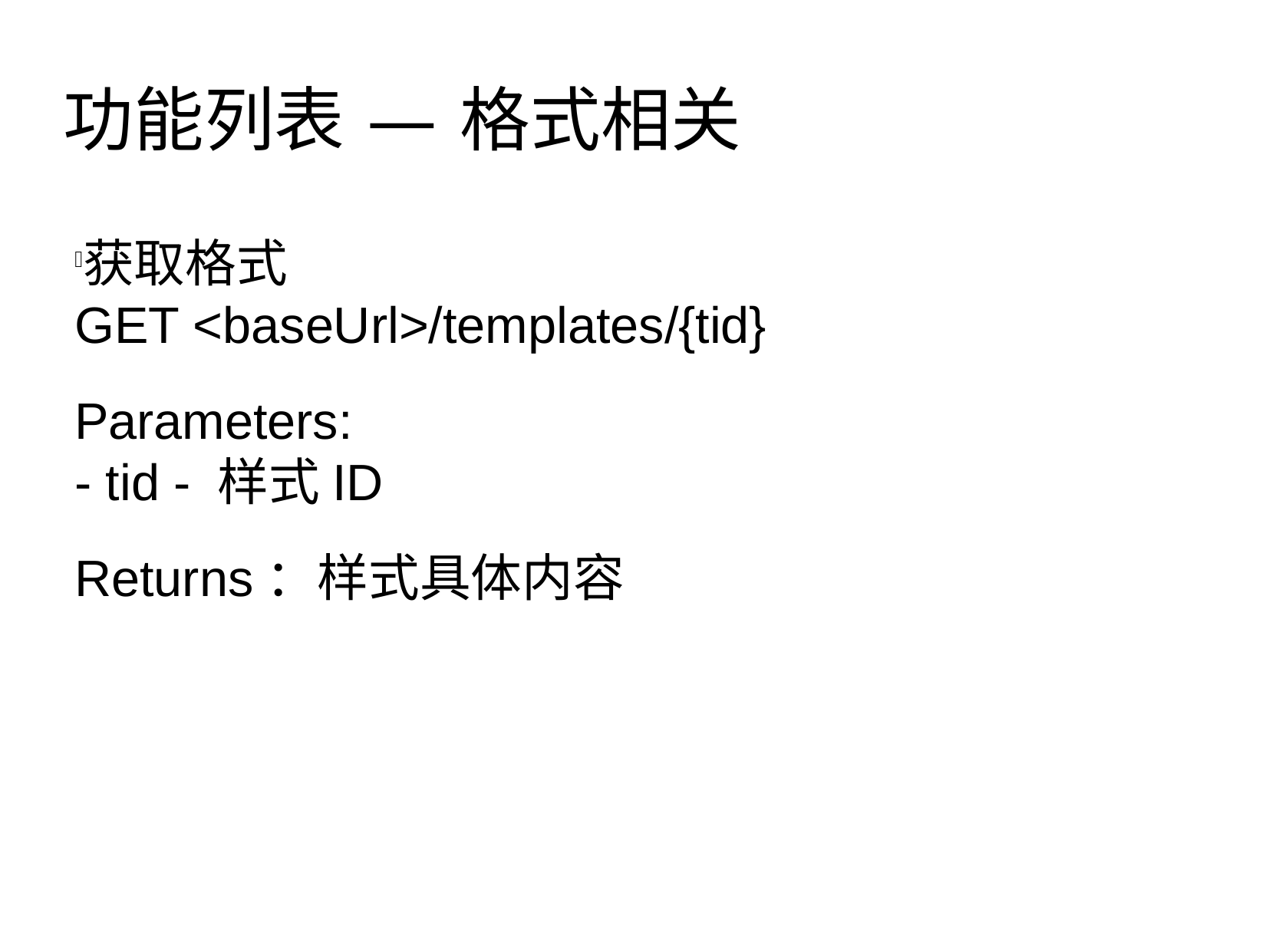

功能列表 — 格式相关
获取格式
GET <baseUrl>/templates/{tid}

Parameters:
- tid - 样式ID

Returns：样式具体内容